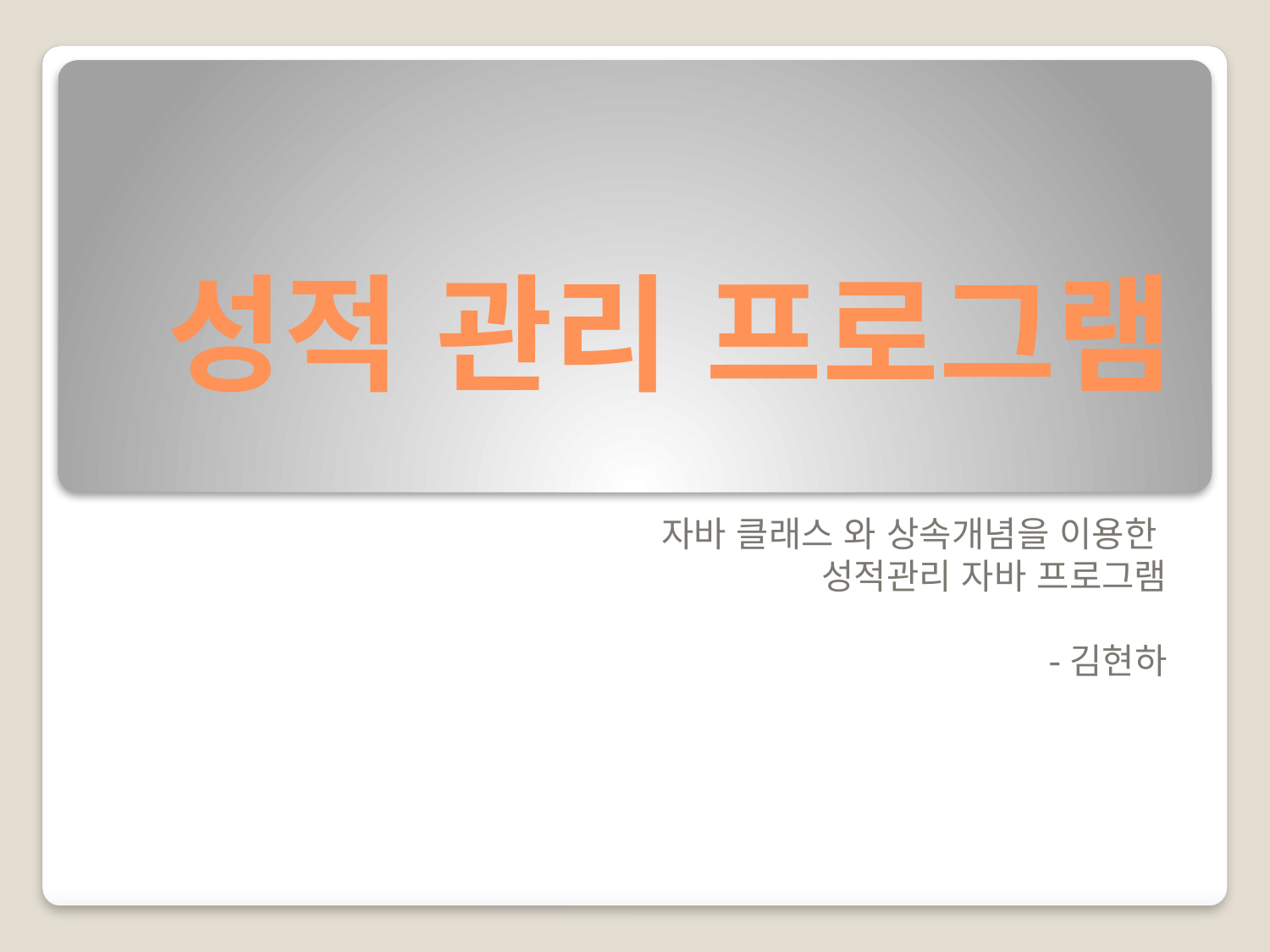

# 성적 관리 프로그램
자바 클래스 와 상속개념을 이용한
성적관리 자바 프로그램

-김현하